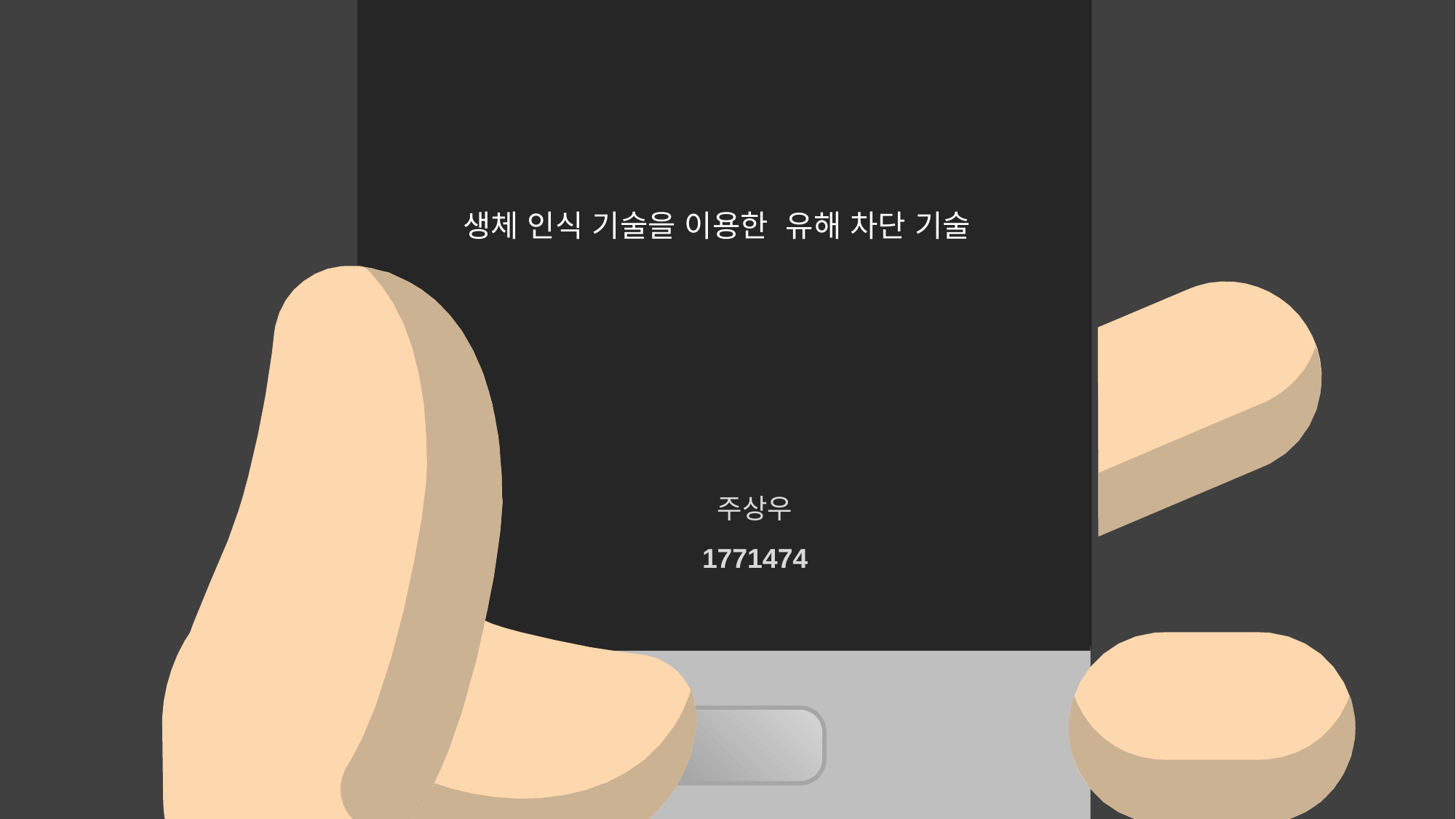

생체 인식 기술을 이용한  유해 차단 기술

주상우
1771474